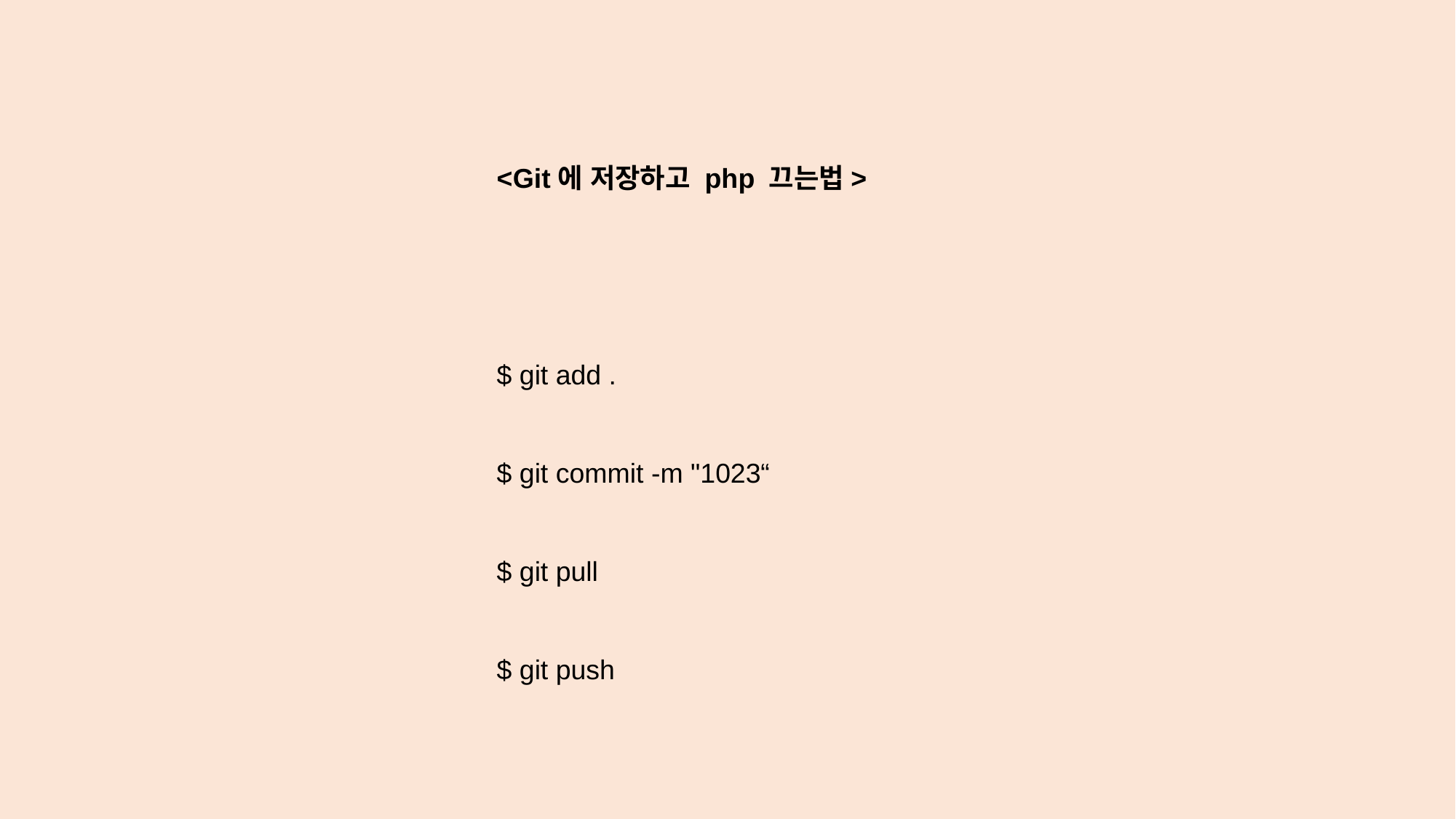

<Git에 저장하고 php 끄는법>

$ git add .
$ git commit -m "1023“
$ git pull
$ git push